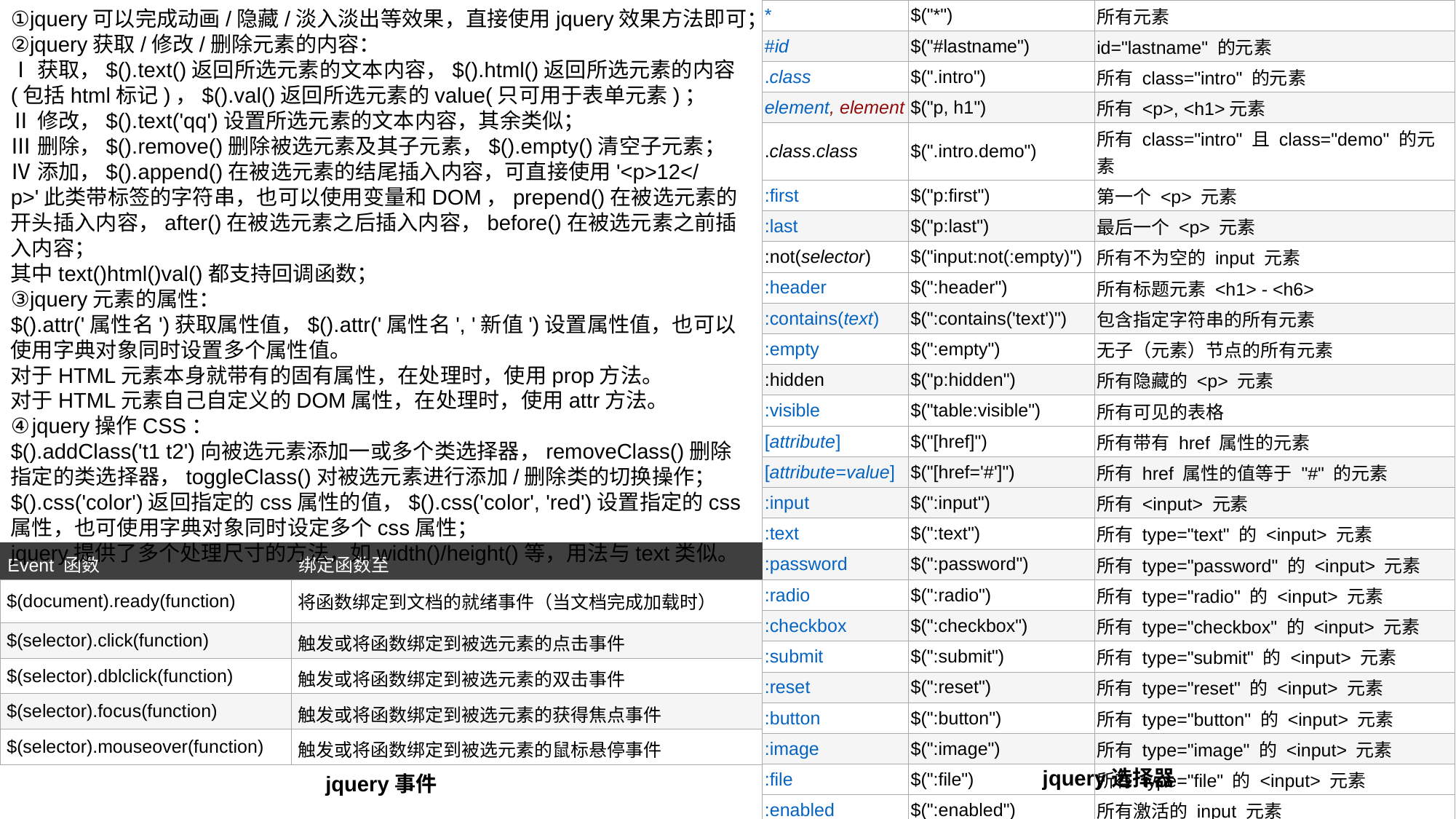

①jquery可以完成动画/隐藏/淡入淡出等效果，直接使用jquery效果方法即可；
②jquery获取/修改/删除元素的内容：
Ⅰ获取，$().text()返回所选元素的文本内容，$().html()返回所选元素的内容(包括html标记)，$().val()返回所选元素的value(只可用于表单元素)；
Ⅱ修改，$().text('qq')设置所选元素的文本内容，其余类似；
Ⅲ删除，$().remove()删除被选元素及其子元素，$().empty()清空子元素；
Ⅳ添加，$().append()在被选元素的结尾插入内容，可直接使用'<p>12</p>'此类带标签的字符串，也可以使用变量和DOM，prepend()在被选元素的开头插入内容，after()在被选元素之后插入内容，before()在被选元素之前插入内容；
其中text()html()val()都支持回调函数；
③jquery元素的属性：
$().attr('属性名')获取属性值，$().attr('属性名', '新值')设置属性值，也可以使用字典对象同时设置多个属性值。
对于HTML元素本身就带有的固有属性，在处理时，使用prop方法。
对于HTML元素自己自定义的DOM属性，在处理时，使用attr方法。
④jquery操作CSS：
$().addClass('t1 t2')向被选元素添加一或多个类选择器，removeClass()删除指定的类选择器，toggleClass()对被选元素进行添加/删除类的切换操作；
$().css('color')返回指定的css属性的值，$().css('color', 'red')设置指定的css属性，也可使用字典对象同时设定多个css属性；
jquery提供了多个处理尺寸的方法，如width()/height()等，用法与text类似。
| \* | $("\*") | 所有元素 |
| --- | --- | --- |
| #id | $("#lastname") | id="lastname" 的元素 |
| .class | $(".intro") | 所有 class="intro" 的元素 |
| element, element | $("p, h1") | 所有 <p>, <h1>元素 |
| .class.class | $(".intro.demo") | 所有 class="intro" 且 class="demo" 的元素 |
| :first | $("p:first") | 第一个 <p> 元素 |
| :last | $("p:last") | 最后一个 <p> 元素 |
| :not(selector) | $("input:not(:empty)") | 所有不为空的 input 元素 |
| :header | $(":header") | 所有标题元素 <h1> - <h6> |
| :contains(text) | $(":contains('text')") | 包含指定字符串的所有元素 |
| :empty | $(":empty") | 无子（元素）节点的所有元素 |
| :hidden | $("p:hidden") | 所有隐藏的 <p> 元素 |
| :visible | $("table:visible") | 所有可见的表格 |
| [attribute] | $("[href]") | 所有带有 href 属性的元素 |
| [attribute=value] | $("[href='#']") | 所有 href 属性的值等于 "#" 的元素 |
| :input | $(":input") | 所有 <input> 元素 |
| :text | $(":text") | 所有 type="text" 的 <input> 元素 |
| :password | $(":password") | 所有 type="password" 的 <input> 元素 |
| :radio | $(":radio") | 所有 type="radio" 的 <input> 元素 |
| :checkbox | $(":checkbox") | 所有 type="checkbox" 的 <input> 元素 |
| :submit | $(":submit") | 所有 type="submit" 的 <input> 元素 |
| :reset | $(":reset") | 所有 type="reset" 的 <input> 元素 |
| :button | $(":button") | 所有 type="button" 的 <input> 元素 |
| :image | $(":image") | 所有 type="image" 的 <input> 元素 |
| :file | $(":file") | 所有 type="file" 的 <input> 元素 |
| :enabled | $(":enabled") | 所有激活的 input 元素 |
| :disabled | $(":disabled") | 所有禁用的 input 元素 |
| :selected | $(":selected") | 所有被选取的 input 元素 |
| :checked | $(":checked") | 所有被选中的 input 元素 |
| Event 函数 | 绑定函数至 |
| --- | --- |
| $(document).ready(function) | 将函数绑定到文档的就绪事件（当文档完成加载时） |
| $(selector).click(function) | 触发或将函数绑定到被选元素的点击事件 |
| $(selector).dblclick(function) | 触发或将函数绑定到被选元素的双击事件 |
| $(selector).focus(function) | 触发或将函数绑定到被选元素的获得焦点事件 |
| $(selector).mouseover(function) | 触发或将函数绑定到被选元素的鼠标悬停事件 |
jquery选择器
jquery事件